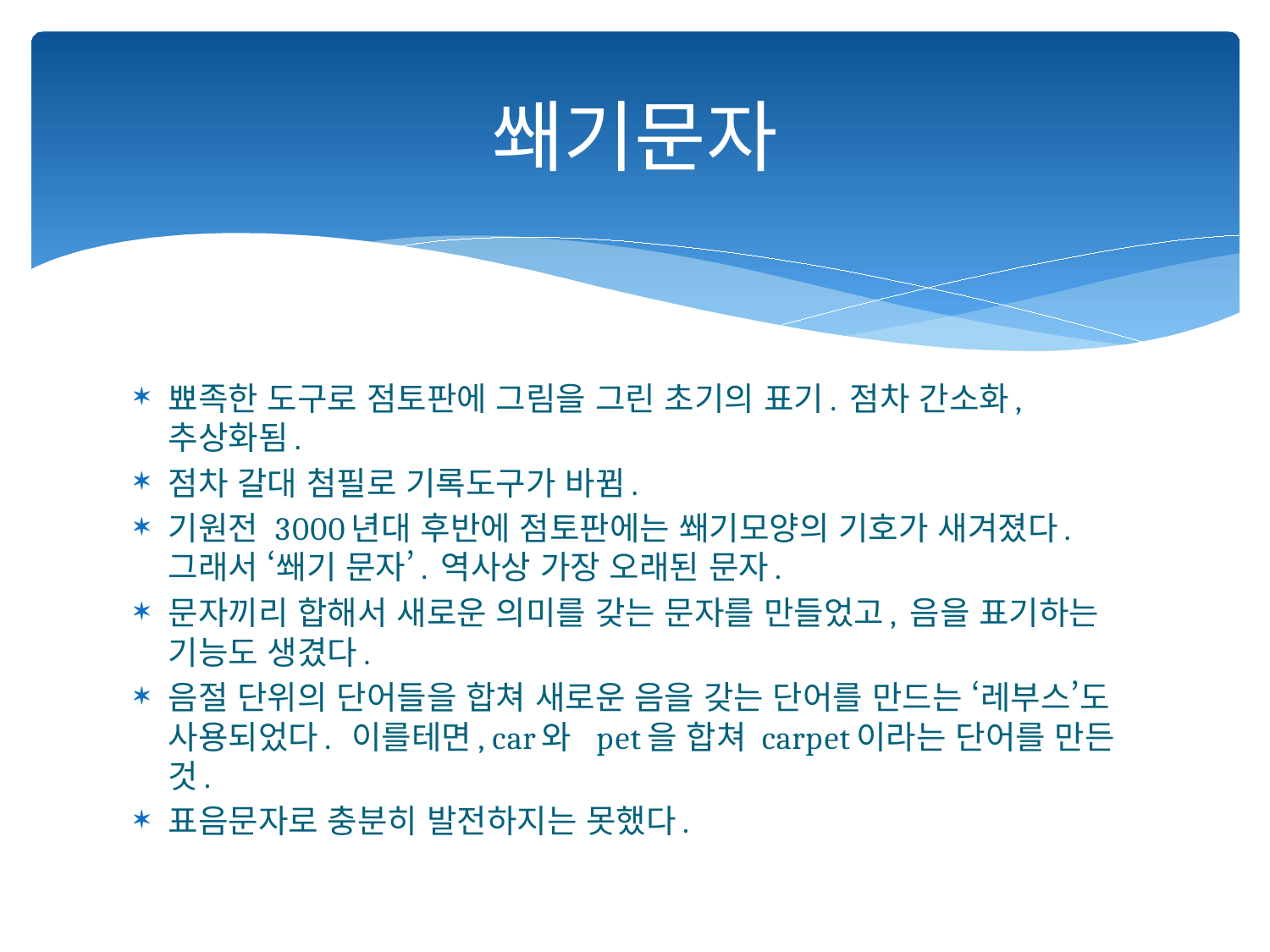

# 쐐기문자
뾰족한 도구로 점토판에 그림을 그린 초기의 표기. 점차 간소화, 추상화됨.
점차 갈대 첨필로 기록도구가 바뀜.
기원전 3000년대 후반에 점토판에는 쐐기모양의 기호가 새겨졌다. 그래서 ‘쐐기 문자’. 역사상 가장 오래된 문자.
문자끼리 합해서 새로운 의미를 갖는 문자를 만들었고, 음을 표기하는 기능도 생겼다.
음절 단위의 단어들을 합쳐 새로운 음을 갖는 단어를 만드는 ‘레부스’도 사용되었다.  이를테면, car와  pet을 합쳐 carpet이라는 단어를 만든 것.
표음문자로 충분히 발전하지는 못했다.